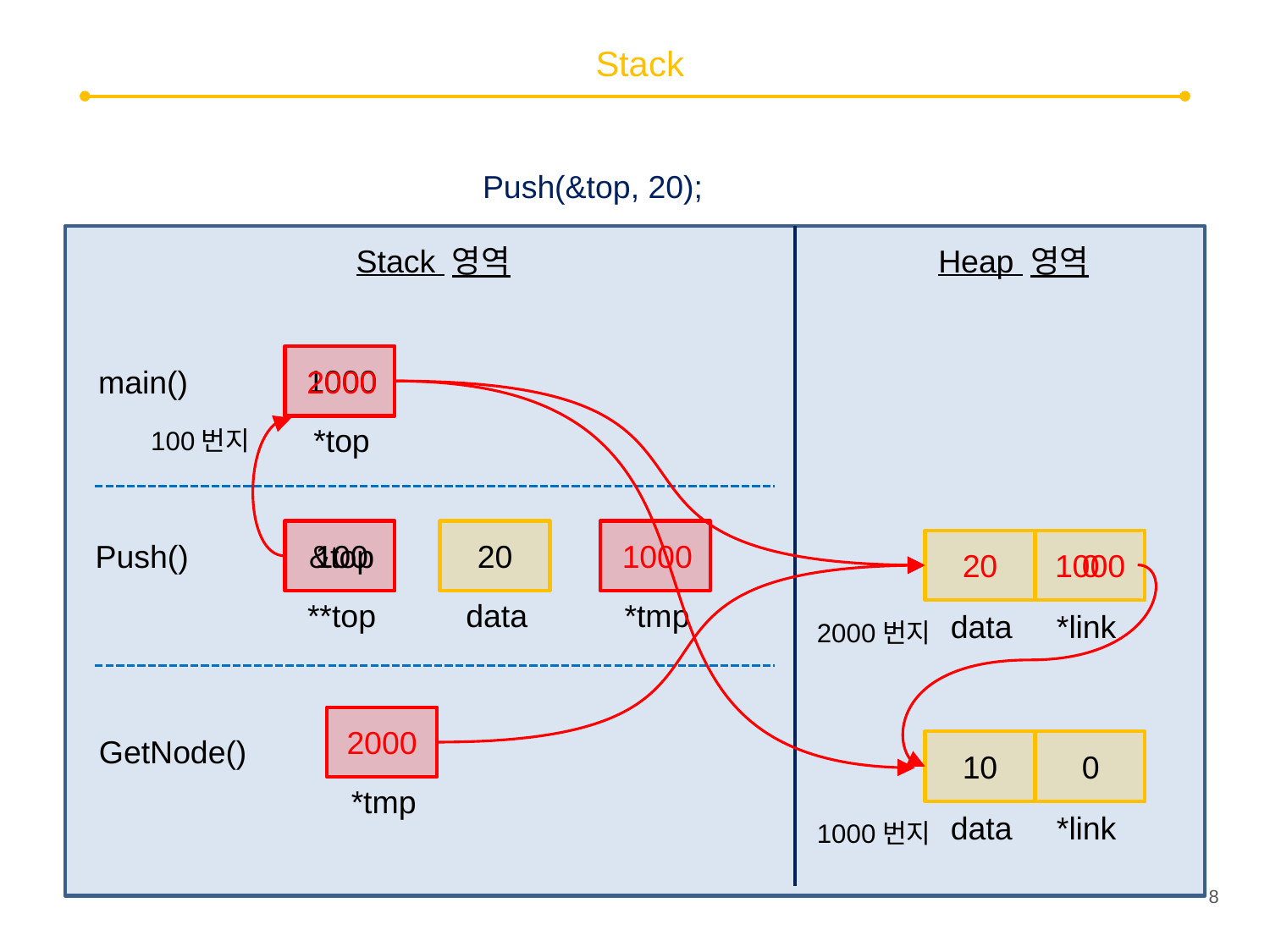

# Stack
Push(&top, 20);

Stack 영역
Heap 영역

1000
main()
2000
*top
100번지

Push()
&top
100
20
1000

20
1000
0
**top
data
*tmp
data     *link
2000번지

2000
GetNode()

10
0
*tmp
data     *link
1000번지